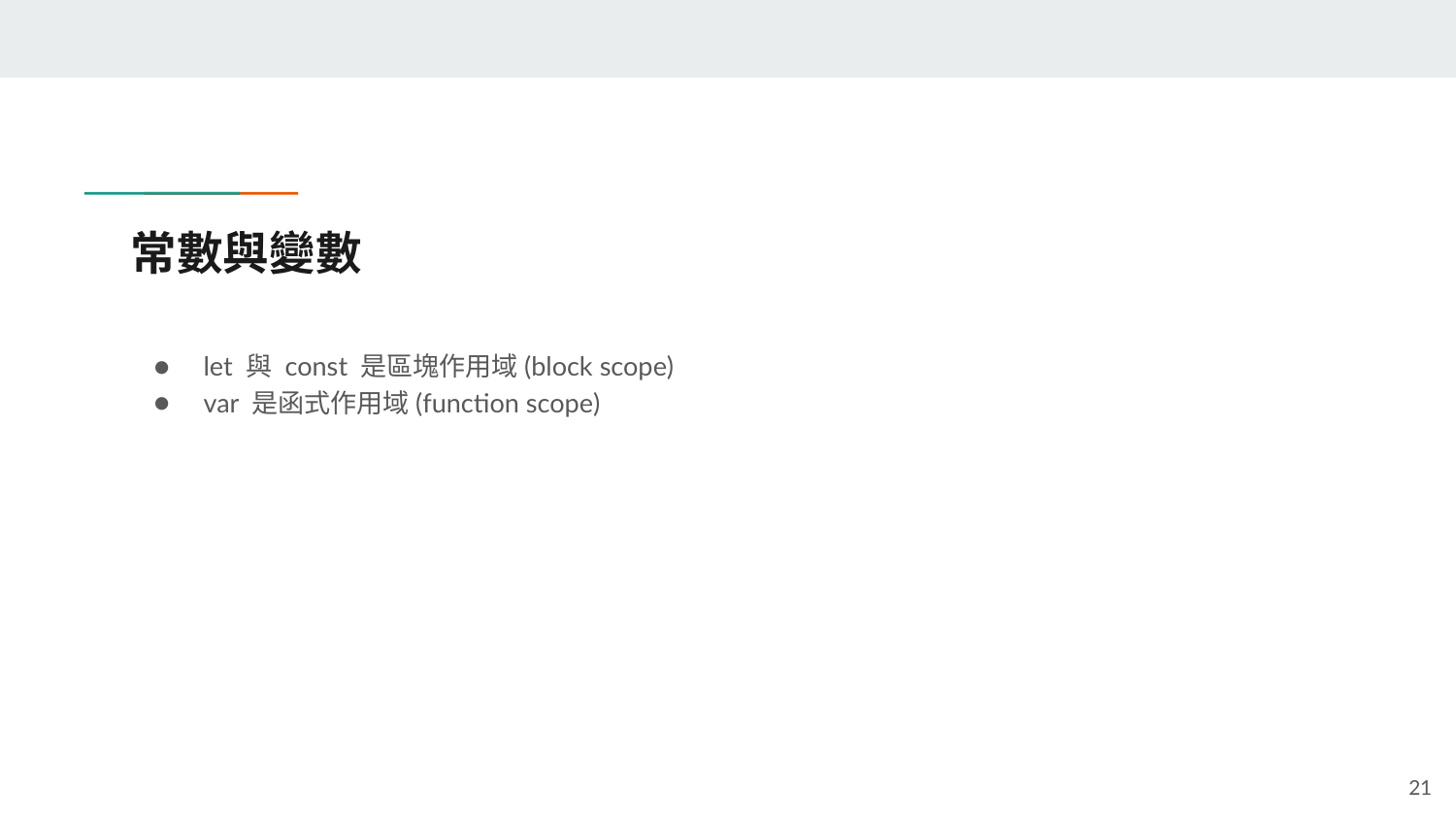

# 常數與變數
let 與 const 是區塊作用域(block scope)
var 是函式作用域(function scope)
21